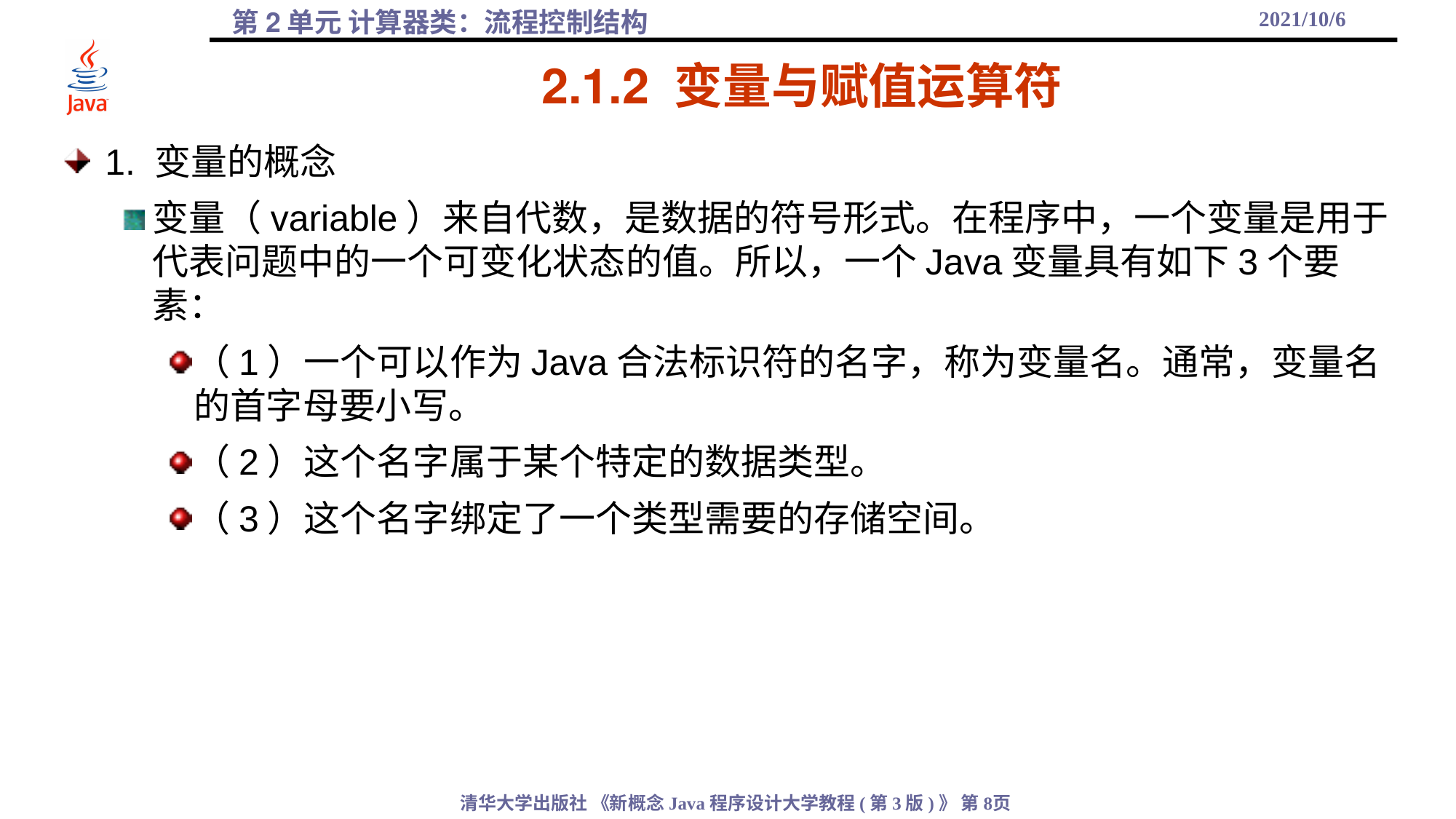

2021/10/6
# 2.1.2 变量与赋值运算符
1. 变量的概念
变量（variable）来自代数，是数据的符号形式。在程序中，一个变量是用于代表问题中的一个可变化状态的值。所以，一个Java变量具有如下3个要素：
（1）一个可以作为Java合法标识符的名字，称为变量名。通常，变量名的首字母要小写。
（2）这个名字属于某个特定的数据类型。
（3）这个名字绑定了一个类型需要的存储空间。